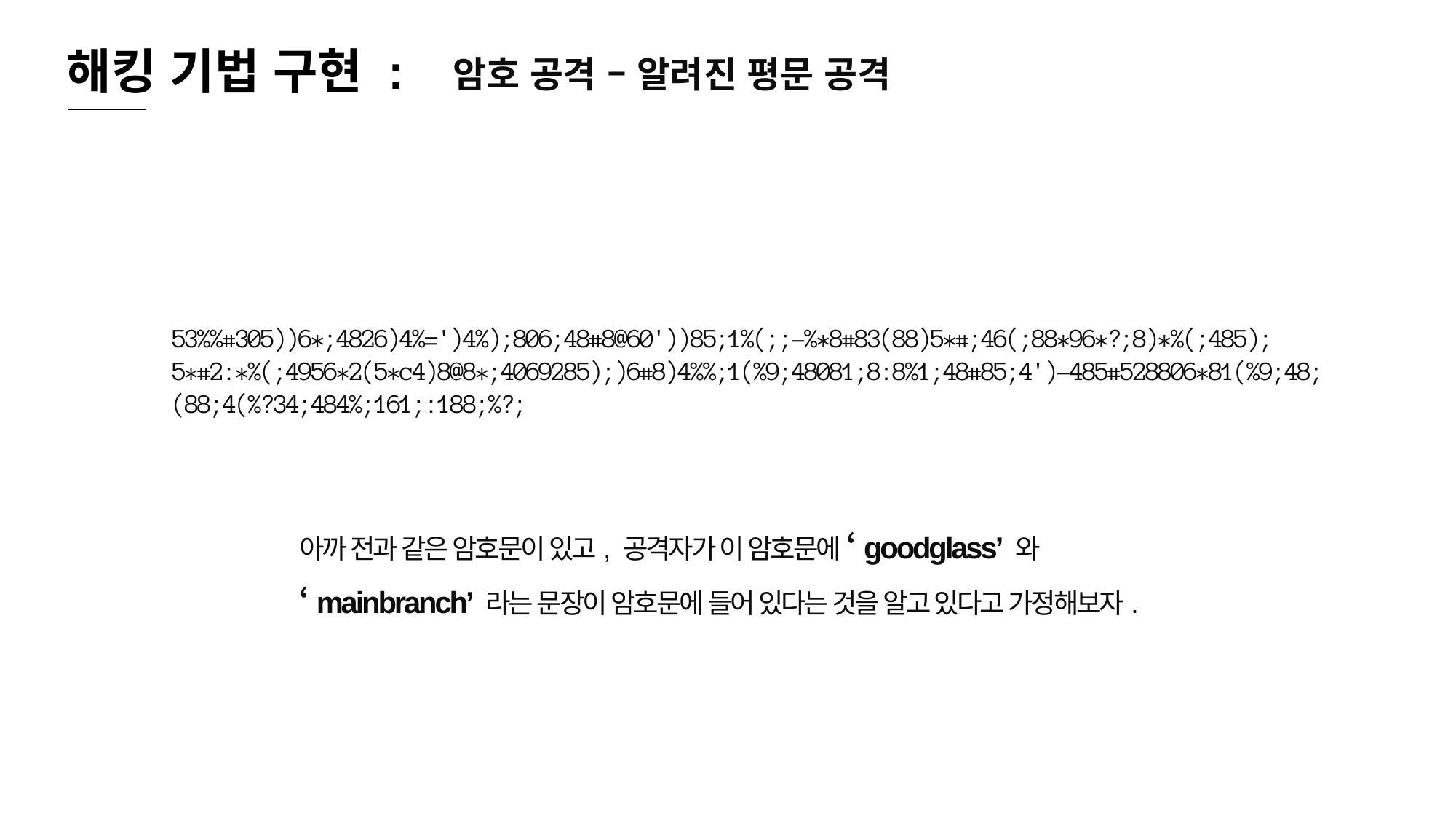

해킹 기법 구현 :
암호 공격 – 알려진 평문 공격
53%%#305))6*;4826)4%=')4%);806;48#8@60'))85;1%(;;-%*8#83(88)5*#;46(;88*96*?;8)*%(;485); 5*#2:*%(;4956*2(5*c4)8@8*;4069285);)6#8)4%%;1(%9;48081;8:8%1;48#85;4')-485#528806*81(%9;48;(88;4(%?34;484%;161;:188;%?;
아까 전과 같은 암호문이 있고, 공격자가 이 암호문에 ‘goodglass’ 와 ‘mainbranch’ 라는 문장이 암호문에 들어 있다는 것을 알고 있다고 가정해보자.